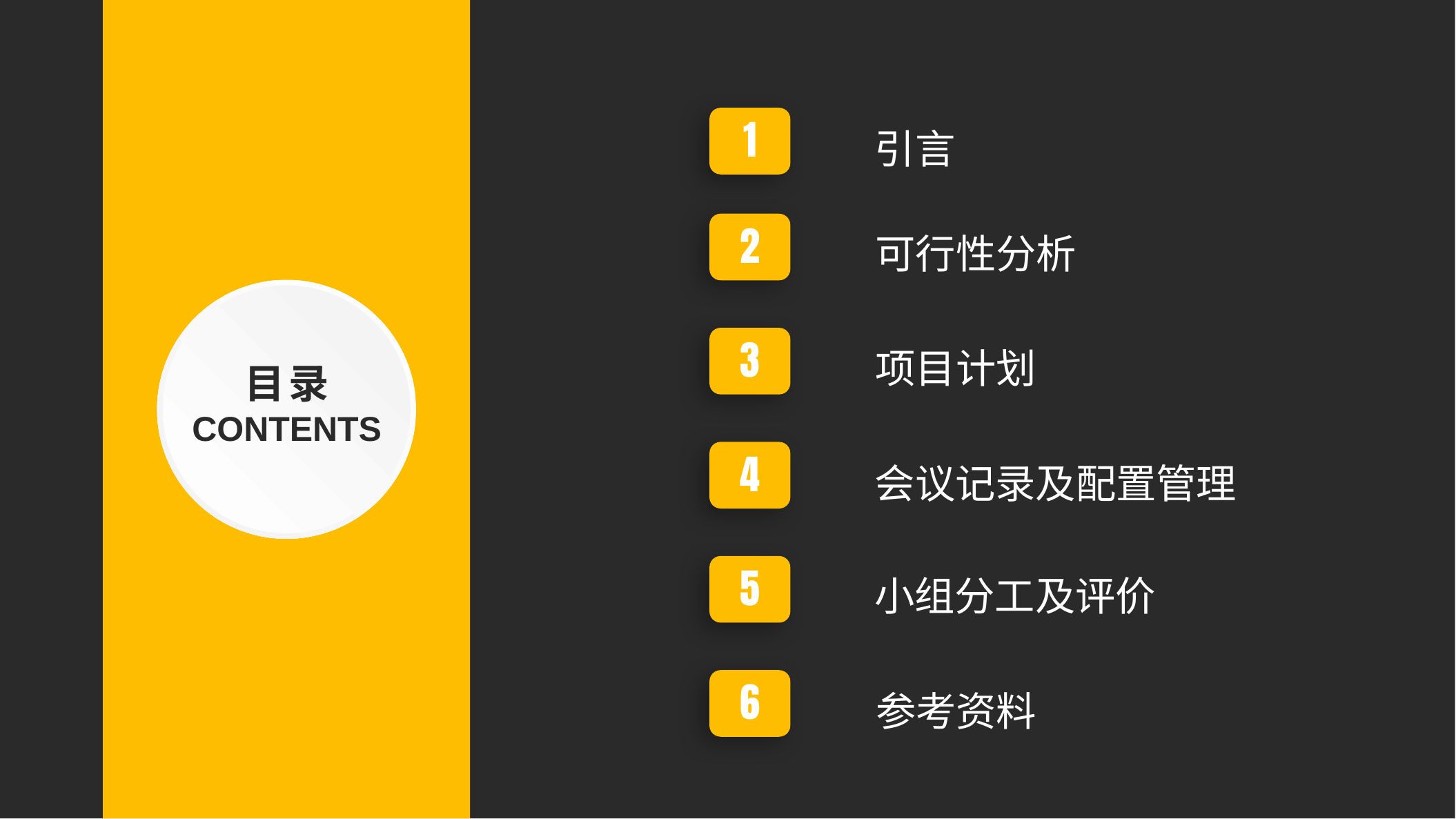

1
引言
2
可行性分析

目录
contents
3
项目计划
4
会议记录及配置管理
5
小组分工及评价
6
参考资料